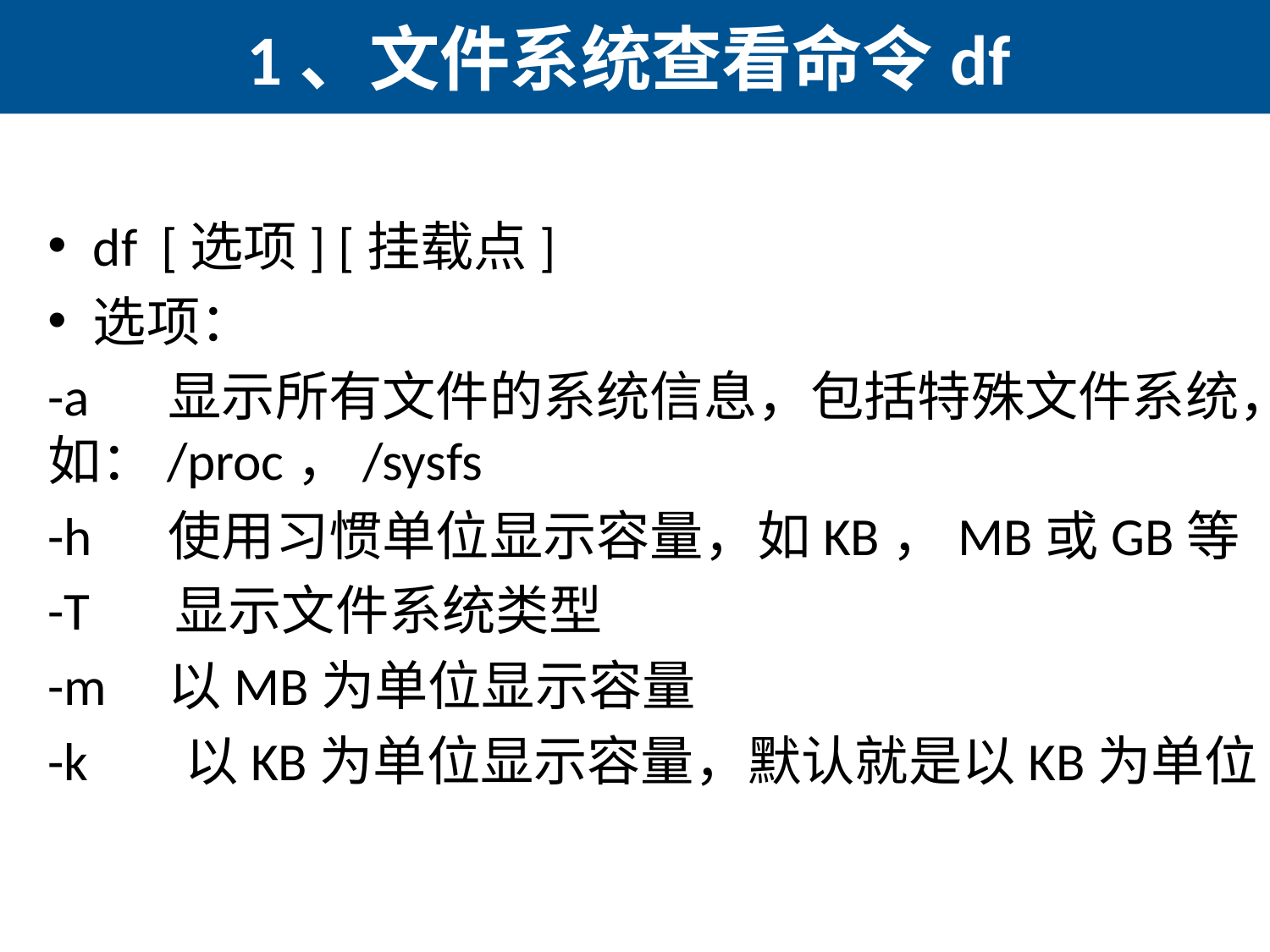

# 1、文件系统查看命令df
df  [选项] [挂载点]
选项：
-a	显示所有文件的系统信息，包括特殊文件系统，如：/proc，/sysfs
-h	使用习惯单位显示容量，如KB，MB或GB等
-T      显示文件系统类型
-m	以MB为单位显示容量
-k       以KB为单位显示容量，默认就是以KB为单位